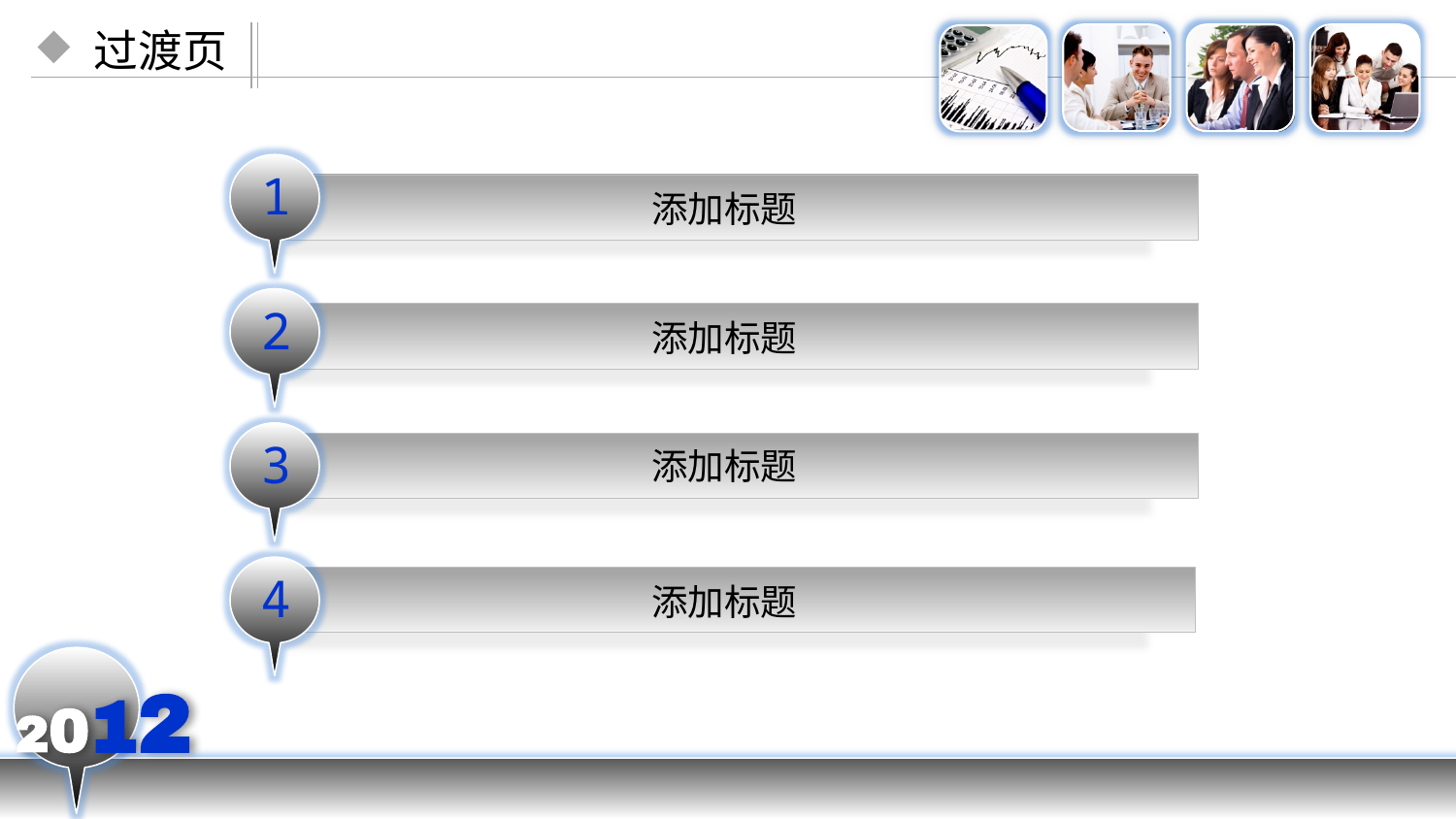

过渡页

1

添加标题
2

添加标题
3

添加标题
4

添加标题